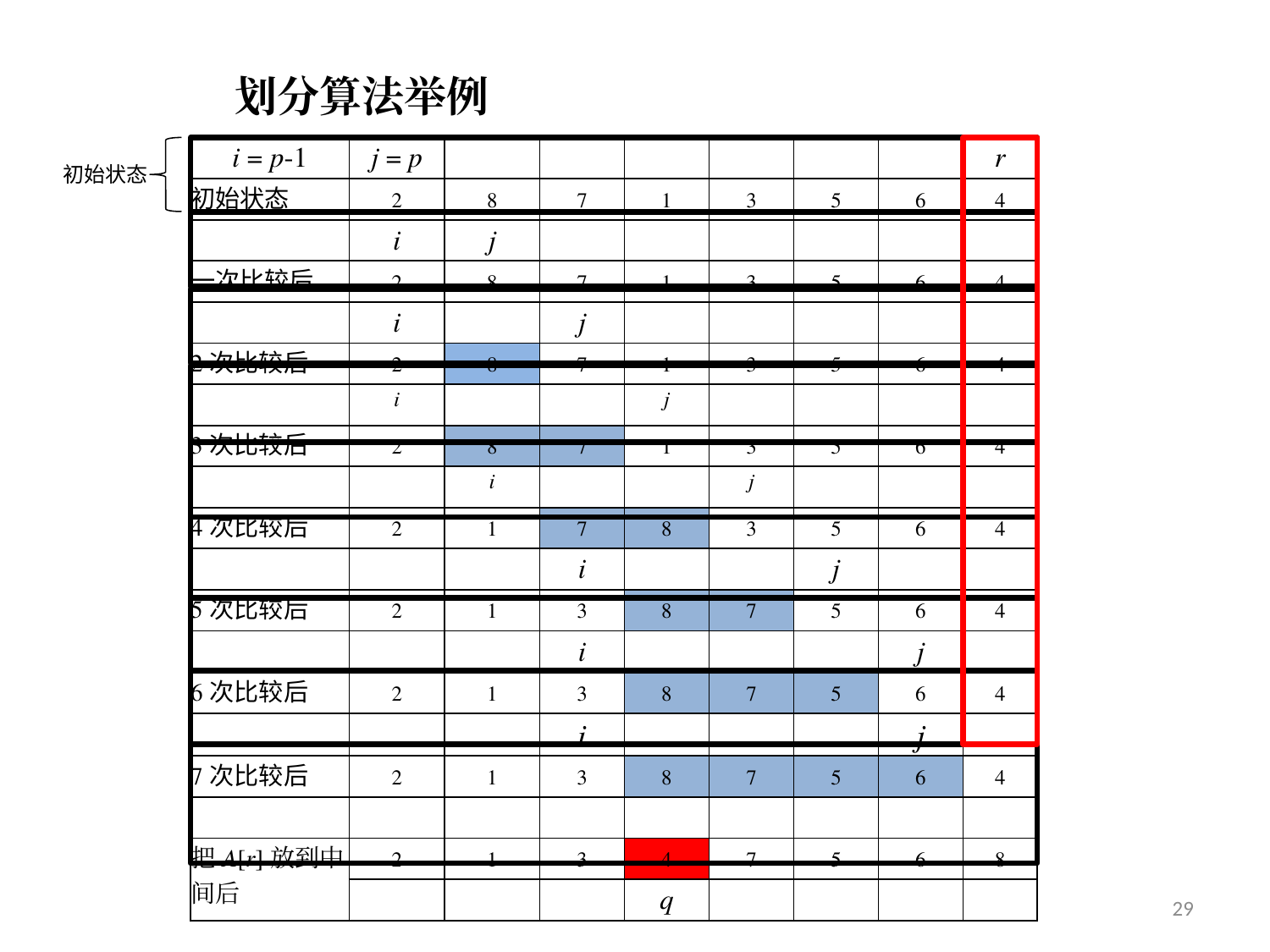

划分算法举例

| i = p-1 | j = p |  |  |  |  |  |  | r |
| --- | --- | --- | --- | --- | --- | --- | --- | --- |
| 初始状态 | 2 | 8 | 7 | 1 | 3 | 5 | 6 | 4 |
|  | i | j |  |  |  |  |  |  |
| 一次比较后 | 2 | 8 | 7 | 1 | 3 | 5 | 6 | 4 |
|  | i |  | j |  |  |  |  |  |
| 2次比较后 | 2 | 8 | 7 | 1 | 3 | 5 | 6 | 4 |
|  | i |  |  | j |  |  |  |  |
| 3次比较后 | 2 | 8 | 7 | 1 | 3 | 5 | 6 | 4 |
|  |  | i |  |  | j |  |  |  |
| 4次比较后 | 2 | 1 | 7 | 8 | 3 | 5 | 6 | 4 |
|  |  |  | i |  |  | j |  |  |
| 5次比较后 | 2 | 1 | 3 | 8 | 7 | 5 | 6 | 4 |
|  |  |  | i |  |  |  | j |  |
| 6次比较后 | 2 | 1 | 3 | 8 | 7 | 5 | 6 | 4 |
|  |  |  | i |  |  |  | j |  |
| 7次比较后 | 2 | 1 | 3 | 8 | 7 | 5 | 6 | 4 |
|  |  |  |  |  |  |  |  |  |
| 把A[r]放到中 间后 | 2 | 1 | 3 | 4 | 7 | 5 | 6 | 8 |
|  |  |  |  | q |  |  |  |  |

初始状态

29